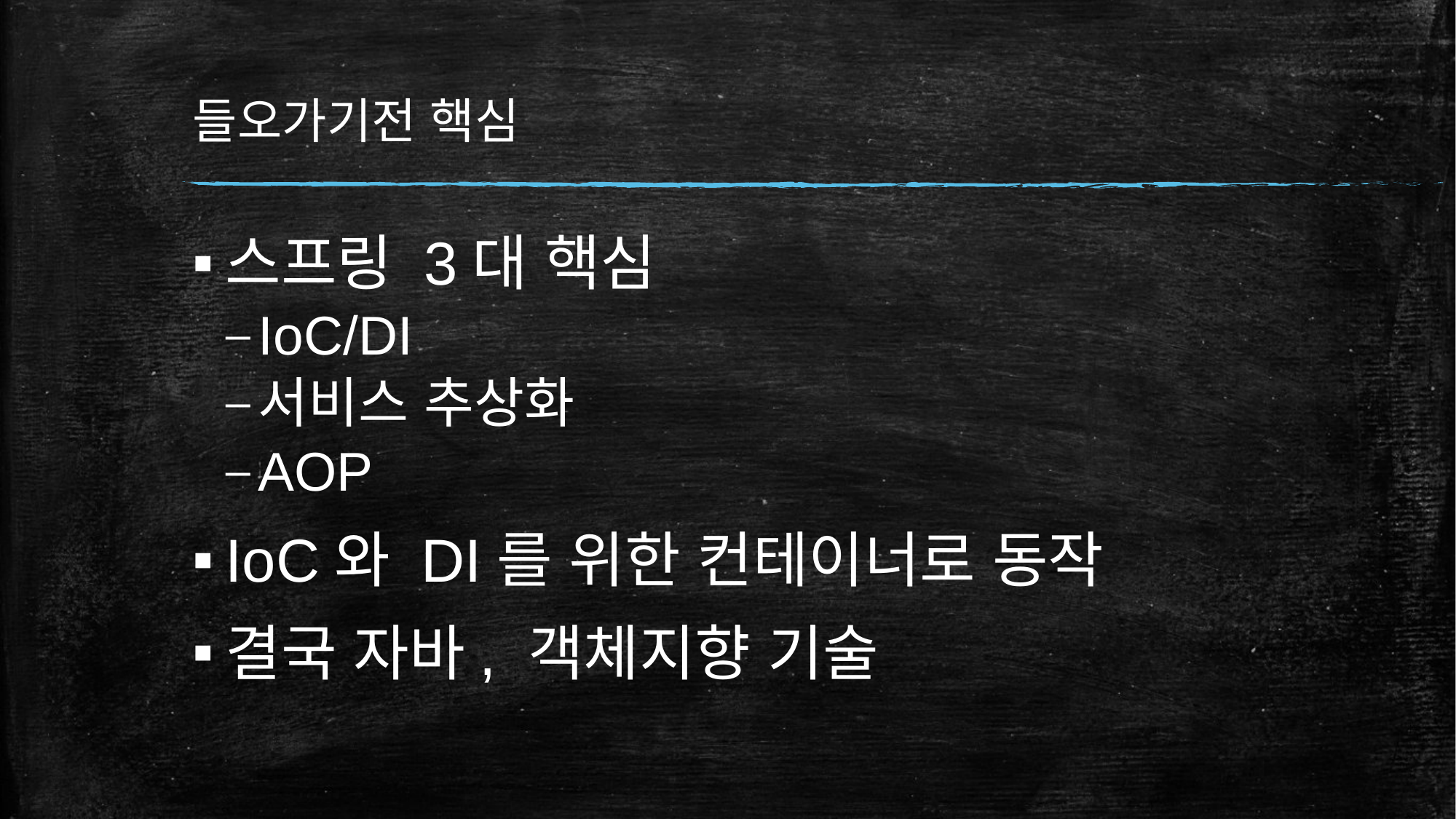

# 들오가기전 핵심
스프링 3대 핵심
IoC/DI
서비스 추상화
AOP
IoC와 DI를 위한 컨테이너로 동작
결국 자바, 객체지향 기술